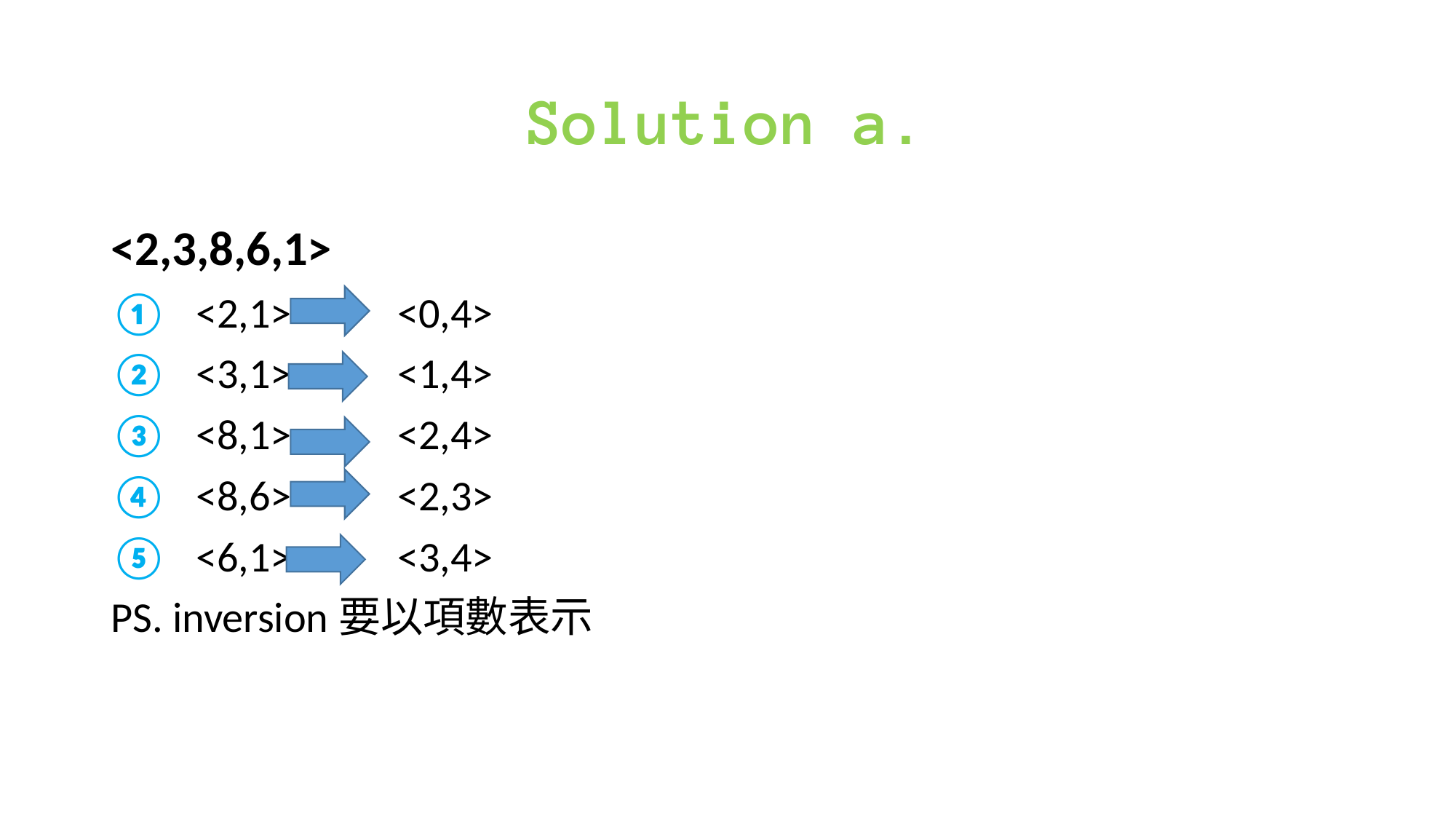

# Solution a.
<2,3,8,6,1>
①   <2,1>           <0,4>
②   <3,1>           <1,4>
③   <8,1>           <2,4>
④   <8,6>           <2,3>
⑤   <6,1>           <3,4>
PS. inversion要以項數表示